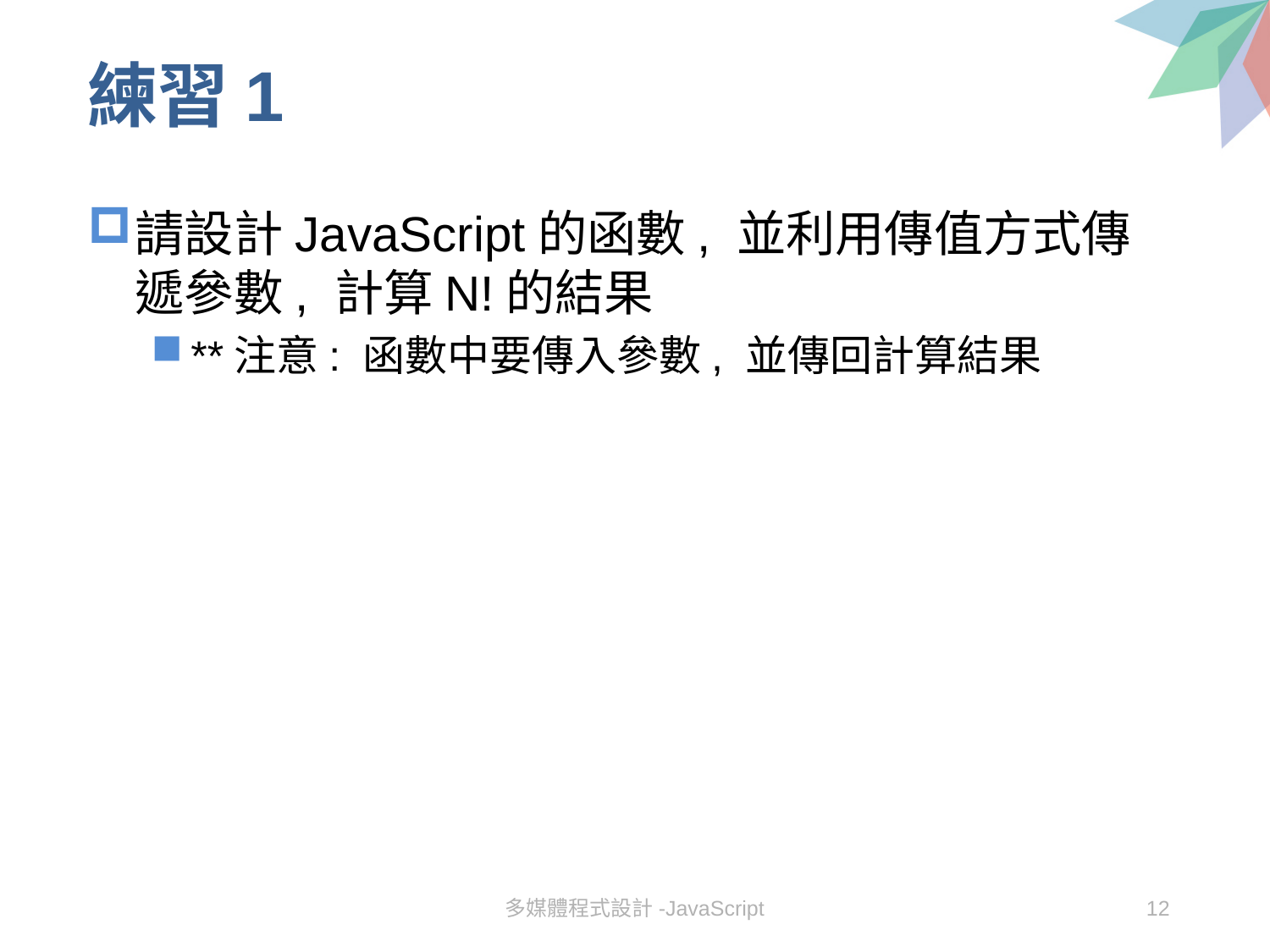

# 練習1
請設計JavaScript的函數, 並利用傳值方式傳遞參數, 計算N!的結果
**注意: 函數中要傳入參數, 並傳回計算結果
多媒體程式設計-JavaScript
12